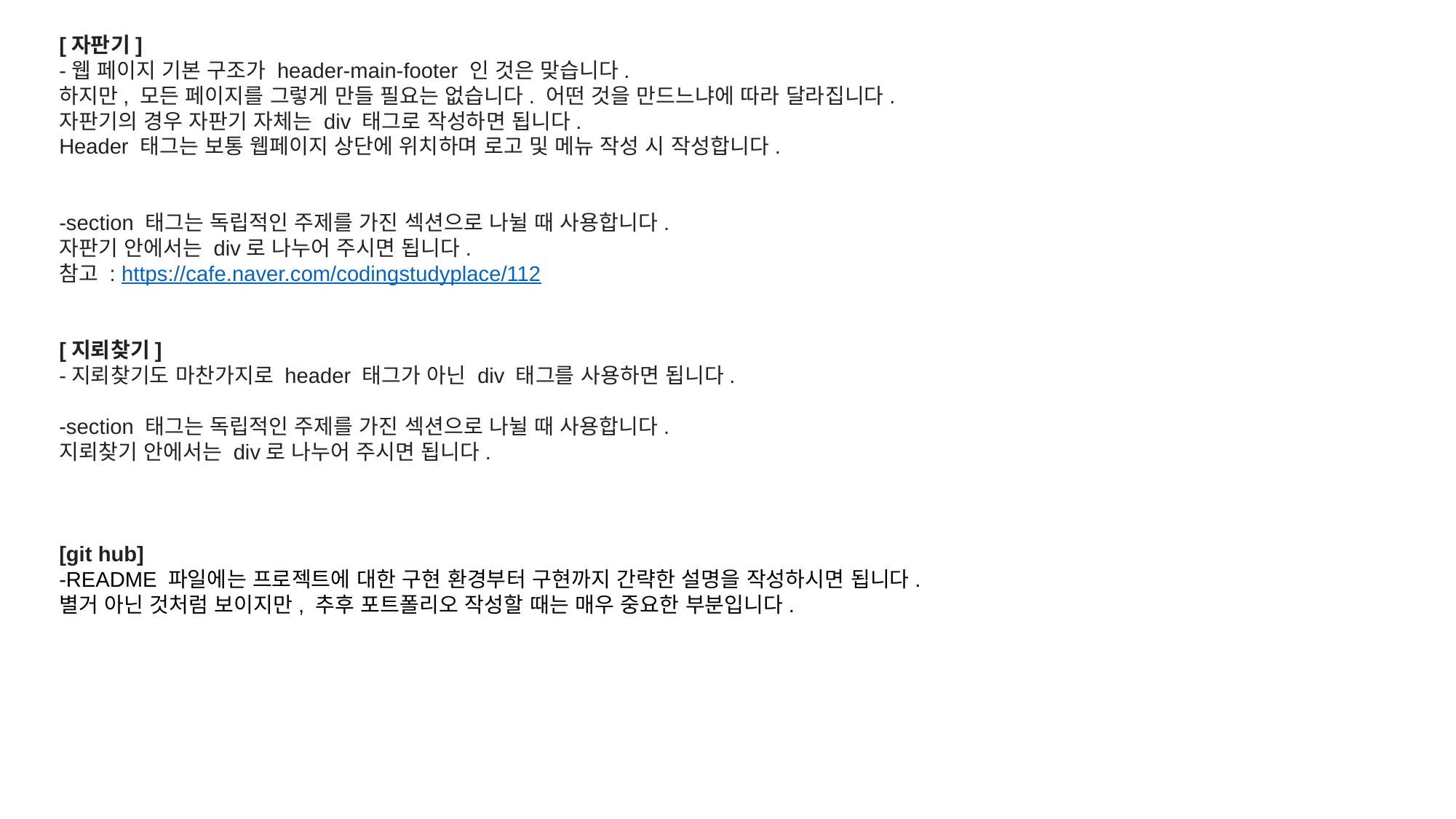

[자판기]
-웹 페이지 기본 구조가 header-main-footer 인 것은 맞습니다.
하지만, 모든 페이지를 그렇게 만들 필요는 없습니다. 어떤 것을 만드느냐에 따라 달라집니다.
자판기의 경우 자판기 자체는 div 태그로 작성하면 됩니다.
Header 태그는 보통 웹페이지 상단에 위치하며 로고 및 메뉴 작성 시 작성합니다.

-section 태그는 독립적인 주제를 가진 섹션으로 나뉠 때 사용합니다.
자판기 안에서는 div로 나누어 주시면 됩니다.
참고 : https://cafe.naver.com/codingstudyplace/112

[지뢰찾기]
-지뢰찾기도 마찬가지로 header 태그가 아닌 div 태그를 사용하면 됩니다.

-section 태그는 독립적인 주제를 가진 섹션으로 나뉠 때 사용합니다.
지뢰찾기 안에서는 div로 나누어 주시면 됩니다.

[git hub]
-README 파일에는 프로젝트에 대한 구현 환경부터 구현까지 간략한 설명을 작성하시면 됩니다.
별거 아닌 것처럼 보이지만, 추후 포트폴리오 작성할 때는 매우 중요한 부분입니다.